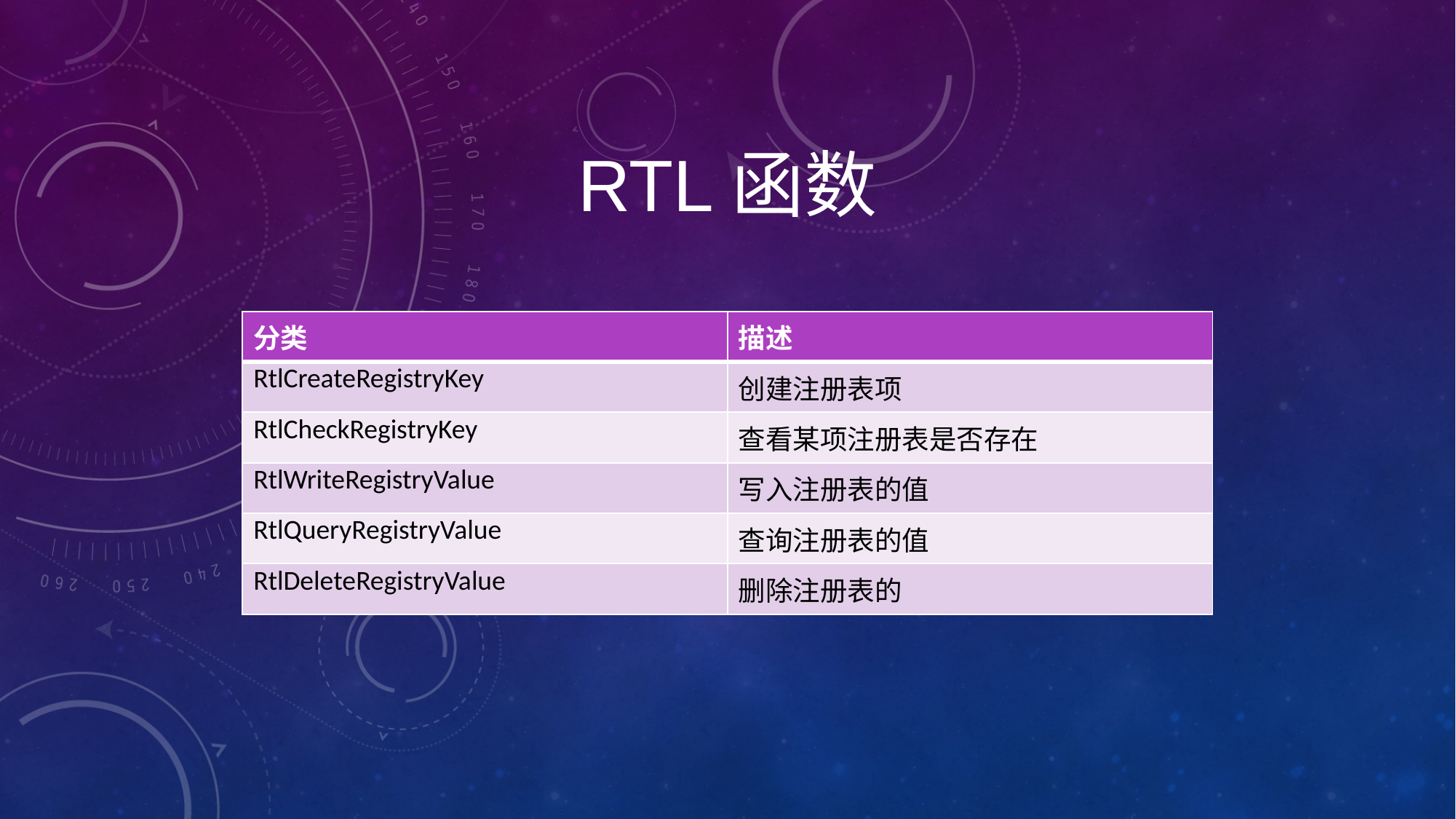

# Rtl函数
| 分类 | 描述 |
| --- | --- |
| RtlCreateRegistryKey | 创建注册表项 |
| RtlCheckRegistryKey | 查看某项注册表是否存在 |
| RtlWriteRegistryValue | 写入注册表的值 |
| RtlQueryRegistryValue | 查询注册表的值 |
| RtlDeleteRegistryValue | 删除注册表的 |